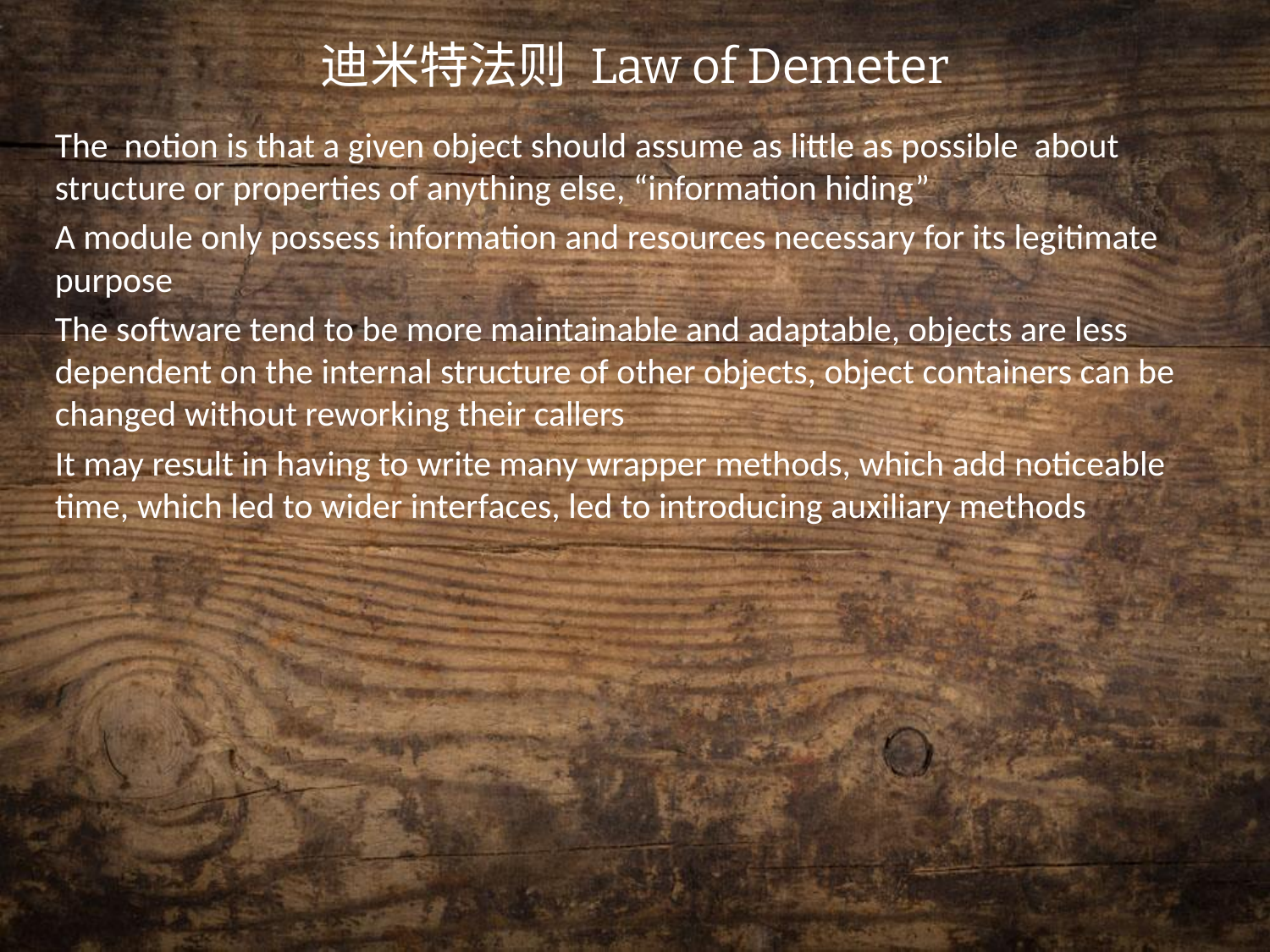

迪米特法则 Law of Demeter
The  notion is that a given object should assume as little as possible  about structure or properties of anything else, “information hiding”
A module only possess information and resources necessary for its legitimate purpose
The software tend to be more maintainable and adaptable, objects are less dependent on the internal structure of other objects, object containers can be changed without reworking their callers
It may result in having to write many wrapper methods, which add noticeable time, which led to wider interfaces, led to introducing auxiliary methods